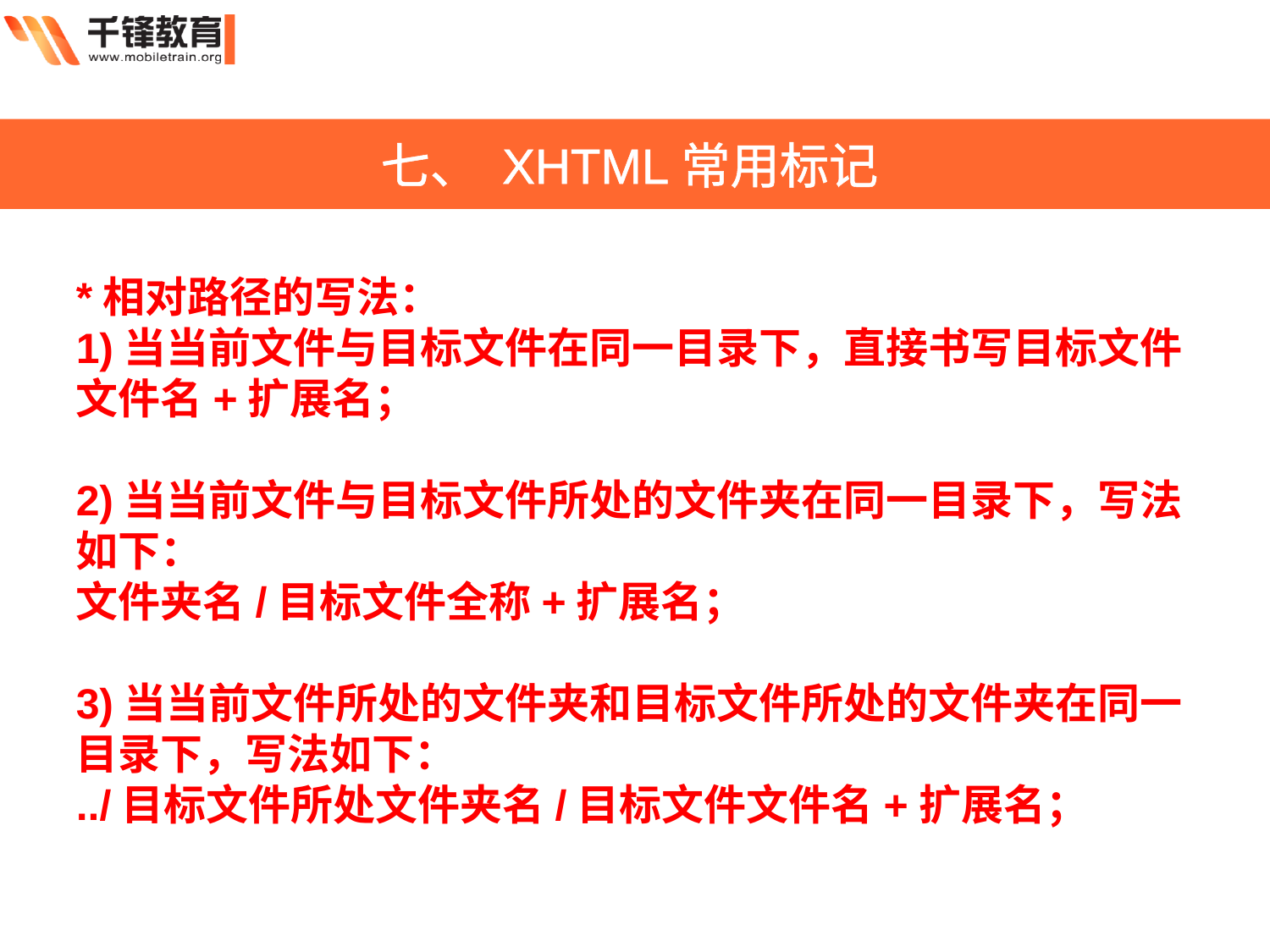

七、 XHTML常用标记
*相对路径的写法：
1)当当前文件与目标文件在同一目录下，直接书写目标文件文件名+扩展名；

2)当当前文件与目标文件所处的文件夹在同一目录下，写法如下：
文件夹名/目标文件全称+扩展名；

3)当当前文件所处的文件夹和目标文件所处的文件夹在同一目录下，写法如下：
../目标文件所处文件夹名/目标文件文件名+扩展名；